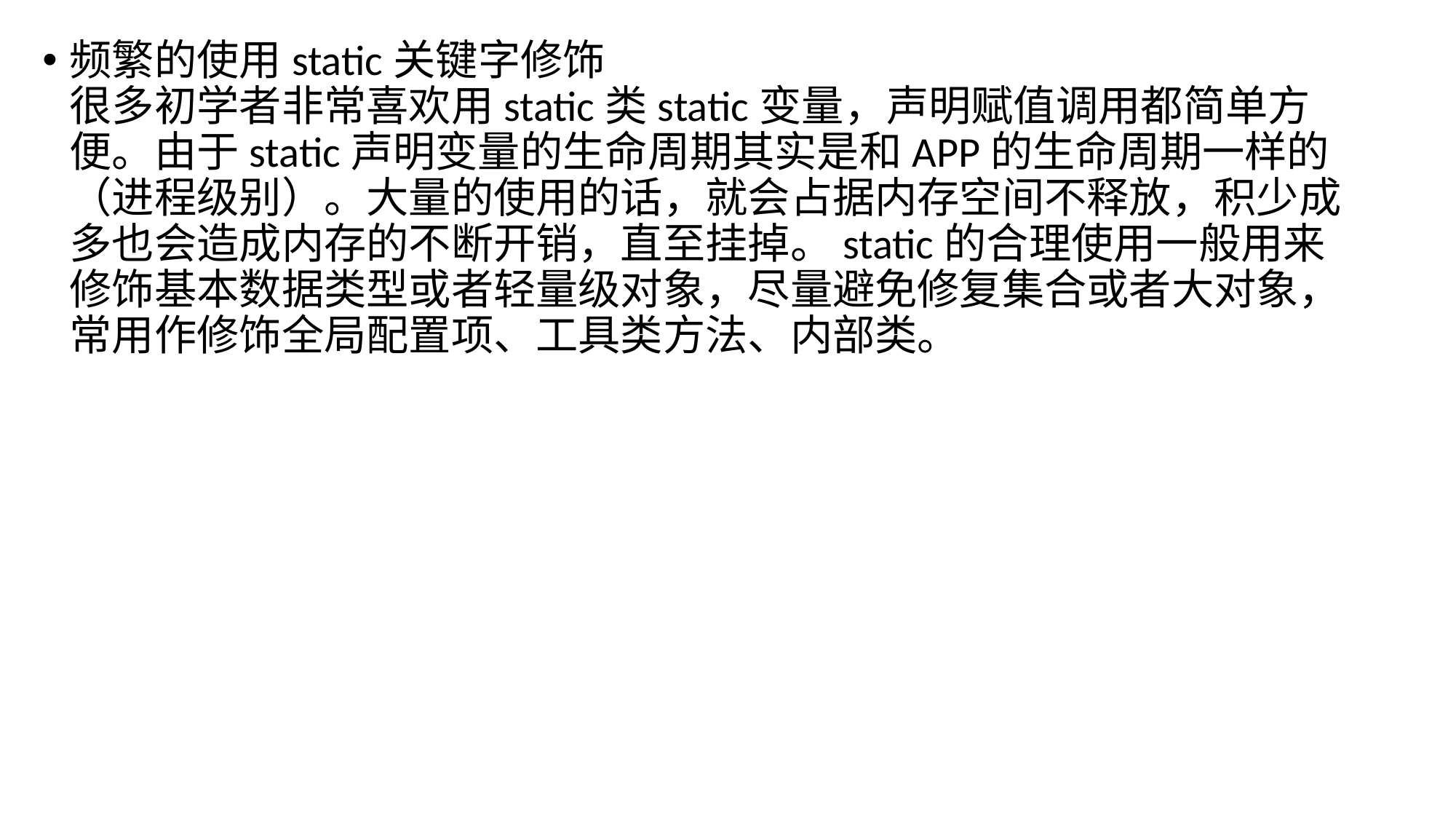

频繁的使用static关键字修饰
很多初学者非常喜欢用static类static变量，声明赋值调用都简单方便。由于static声明变量的生命周期其实是和APP的生命周期一样的（进程级别）。大量的使用的话，就会占据内存空间不释放，积少成多也会造成内存的不断开销，直至挂掉。static的合理使用一般用来修饰基本数据类型或者轻量级对象，尽量避免修复集合或者大对象，常用作修饰全局配置项、工具类方法、内部类。